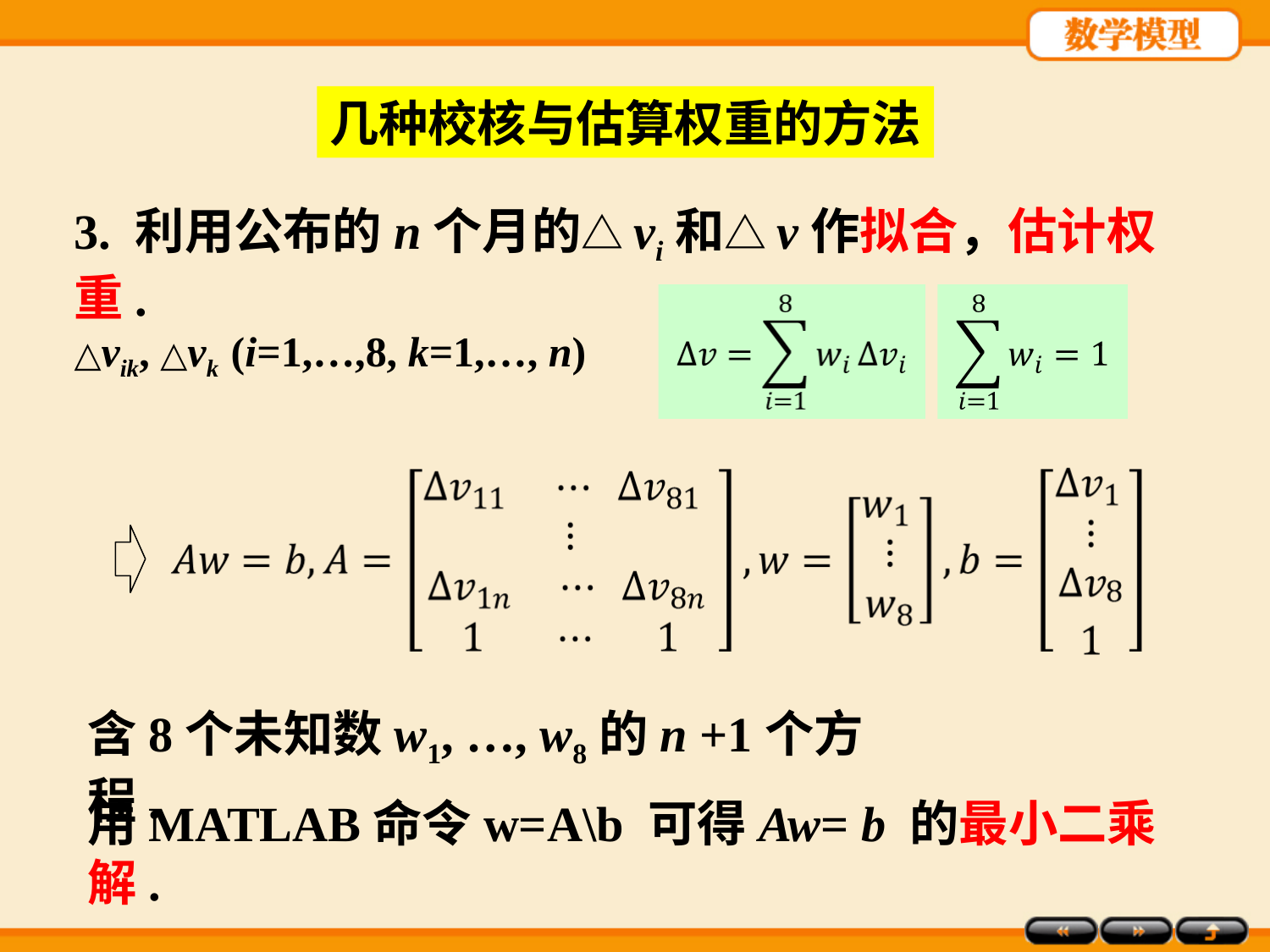

几种校核与估算权重的方法
3. 利用公布的n个月的△vi和△v作拟合，估计权重.

△vik, △vk  (i=1,…,8, k=1,…, n)

含8个未知数w1, …, w8的n +1个方程.
用MATLAB命令w=A\b 可得Aw= b 的最小二乘解.